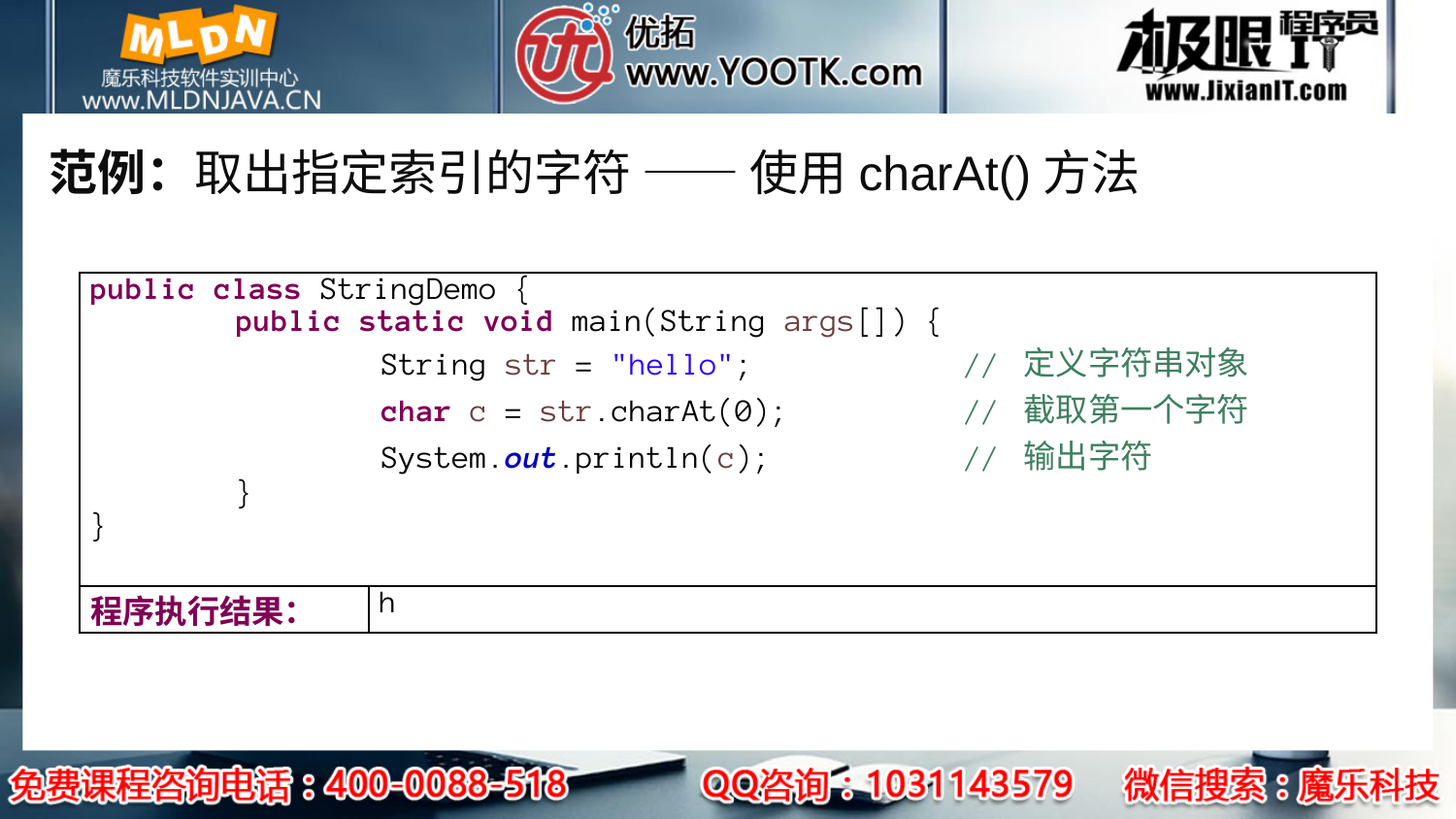

# 范例：取出指定索引的字符 —— 使用charAt()方法
| public class StringDemo { public static void main(String args[]) { String str = "hello"; // 定义字符串对象 char c = str.charAt(0); // 截取第一个字符 System.out.println(c); // 输出字符 } } |  |
| --- | --- |
| 程序执行结果： | h |